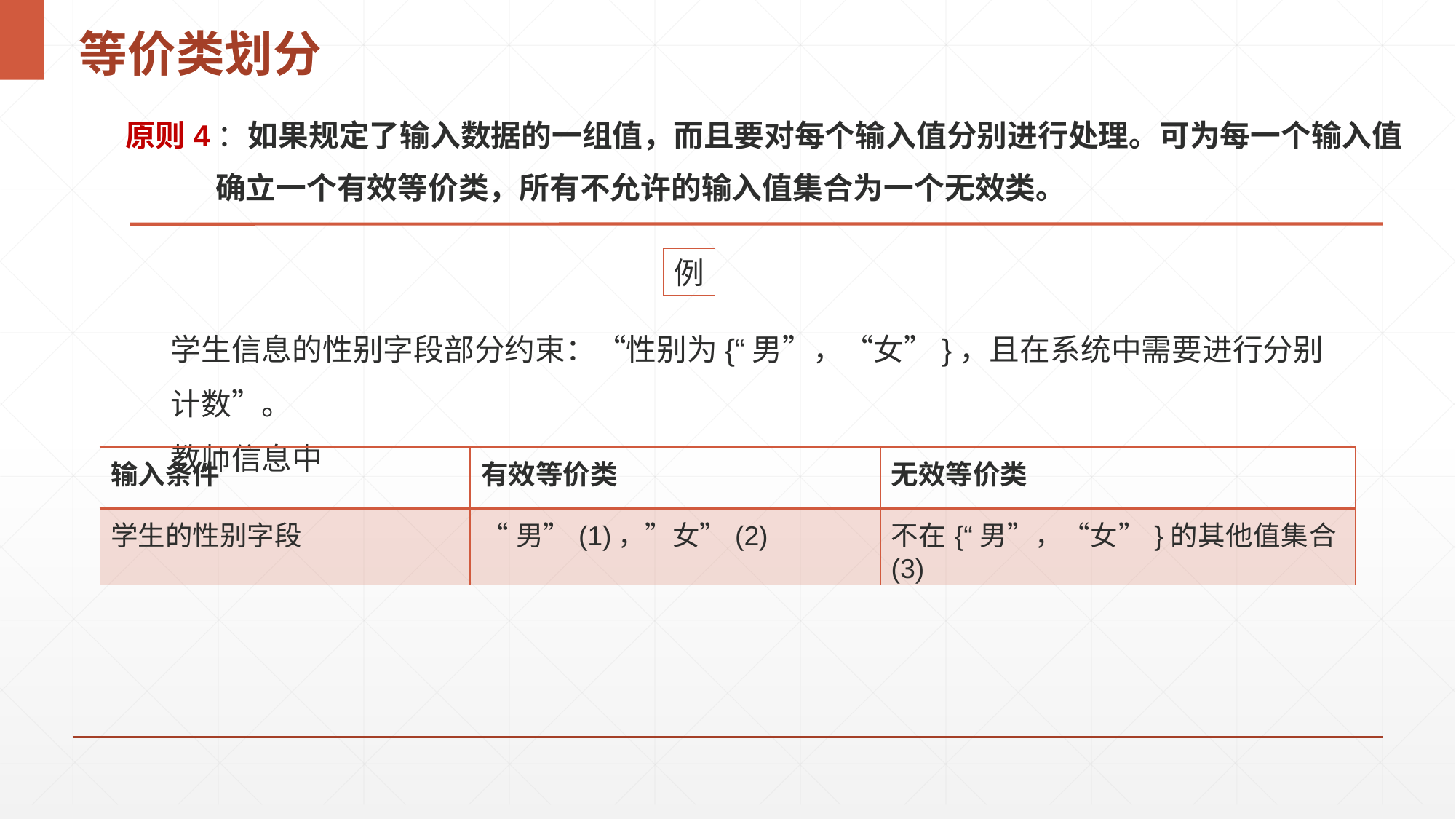

# 等价类划分
原则4：如果规定了输入数据的一组值，而且要对每个输入值分别进行处理。可为每一个输入值
            确立一个有效等价类，所有不允许的输入值集合为一个无效类。
例
学生信息的性别字段部分约束：“性别为{“男”，“女”}，且在系统中需要进行分别计数”。
教师信息中
| 输入条件 | 有效等价类 | 无效等价类 |
| --- | --- | --- |
| 学生的性别字段 | “男”(1)，”女”(2) | 不在{“男”，“女”}的其他值集合(3) |